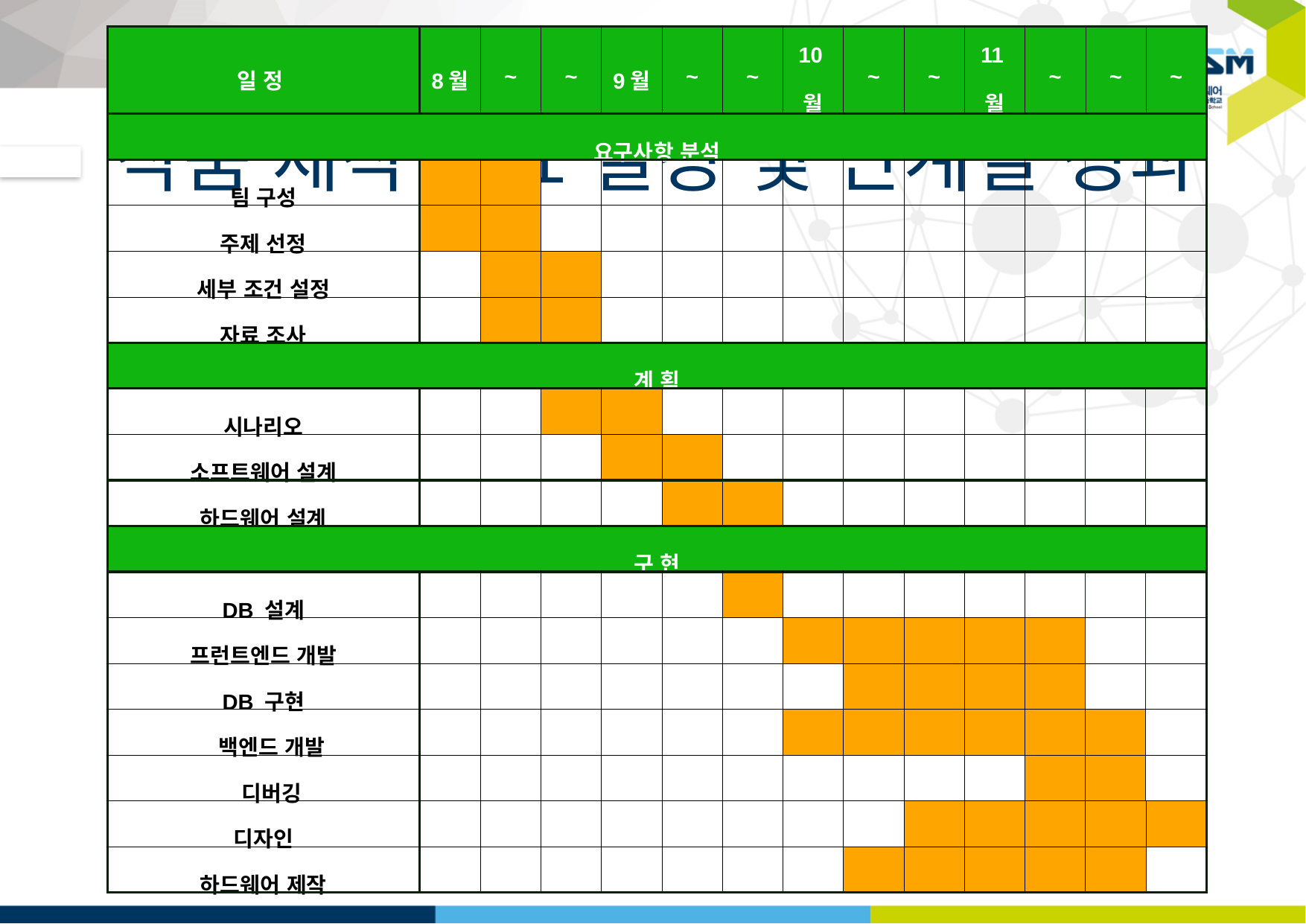

| 일 정 | 8월 | ~ | ~ | 9월 | ~ | ~ | 10월 | ~ | ~ | 11월 | ~ | ~ | ~ |
| --- | --- | --- | --- | --- | --- | --- | --- | --- | --- | --- | --- | --- | --- |
| 요구사항 분석 |  |  |  |  |  |  |  |  |  |  |  |  |  |
| 팀 구성 |  |  |  |  |  |  |  |  |  |  |  |  |  |
| 주제 선정 |  |  |  |  |  |  |  |  |  |  |  |  |  |
| 세부 조건 설정 |  |  |  |  |  |  |  |  |  |  |  |  |  |
| 자료 조사 |  |  |  |  |  |  |  |  |  |  |  |  |  |
| 계 획 |  |  |  |  |  |  |  |  |  |  |  |  |  |
| 시나리오 |  |  |  |  |  |  |  |  |  |  |  |  |  |
| 소프트웨어 설계 |  |  |  |  |  |  |  |  |  |  |  |  |  |
| 하드웨어 설계 |  |  |  |  |  |  |  |  |  |  |  |  |  |
| 구 현 |  |  |  |  |  |  |  |  |  |  |  |  |  |
| DB 설계 |  |  |  |  |  |  |  |  |  |  |  |  |  |
| 프런트엔드 개발 |  |  |  |  |  |  |  |  |  |  |  |  |  |
| DB 구현 |  |  |  |  |  |  |  |  |  |  |  |  |  |
| 백엔드 개발 |  |  |  |  |  |  |  |  |  |  |  |  |  |
| 디버깅 |  |  |  |  |  |  |  |  |  |  |  |  |  |
| 디자인 |  |  |  |  |  |  |  |  |  |  |  |  |  |
| 하드웨어 제작 |  |  |  |  |  |  |  |  |  |  |  |  |  |
작품 제작 주요 일정 및 단계별 성과